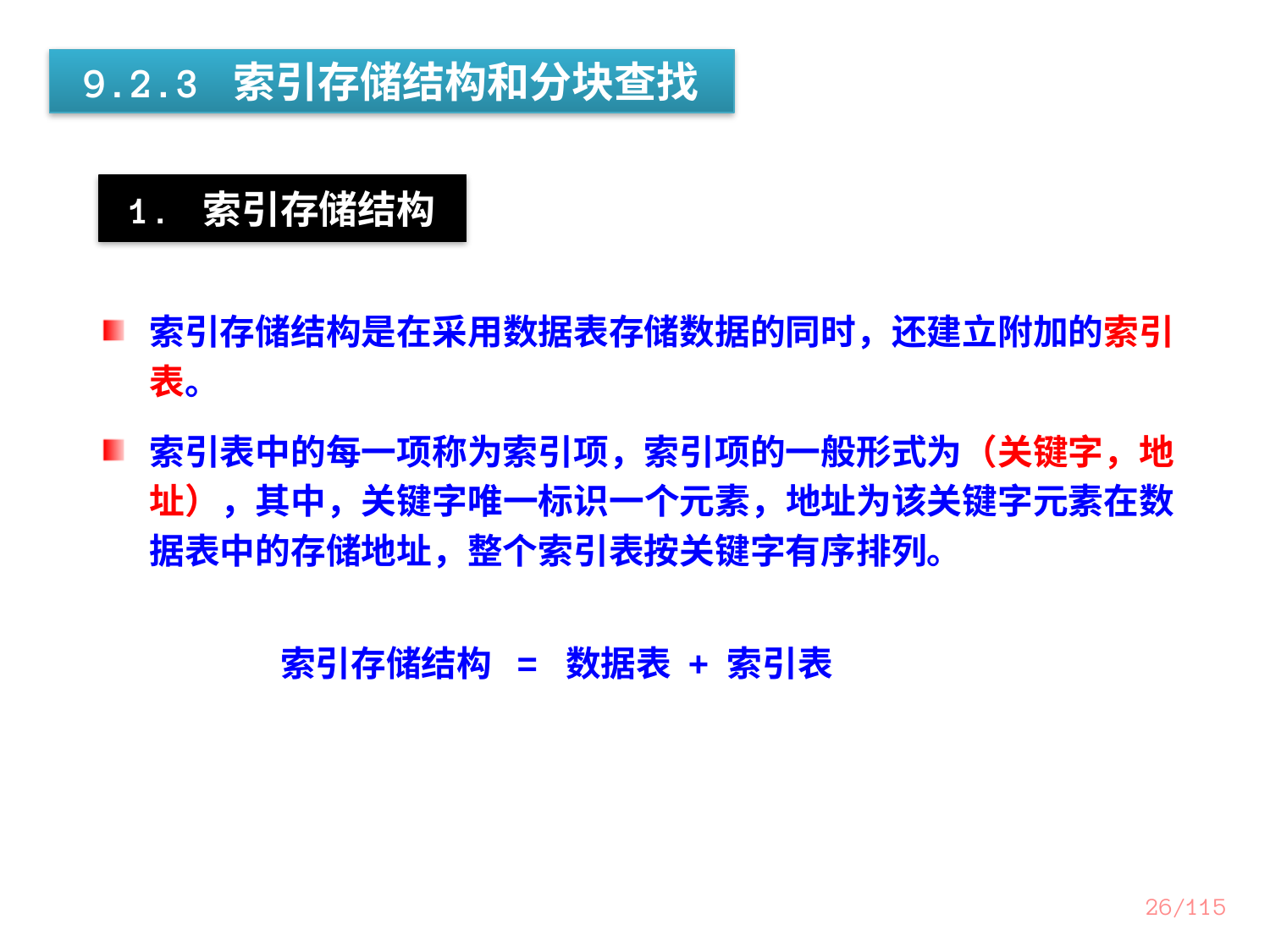

9.2.3 索引存储结构和分块查找
1. 索引存储结构
索引存储结构是在采用数据表存储数据的同时，还建立附加的索引表。
索引表中的每一项称为索引项，索引项的一般形式为（关键字，地址），其中，关键字唯一标识一个元素，地址为该关键字元素在数据表中的存储地址，整个索引表按关键字有序排列。
索引存储结构  =  数据表 + 索引表
26/115